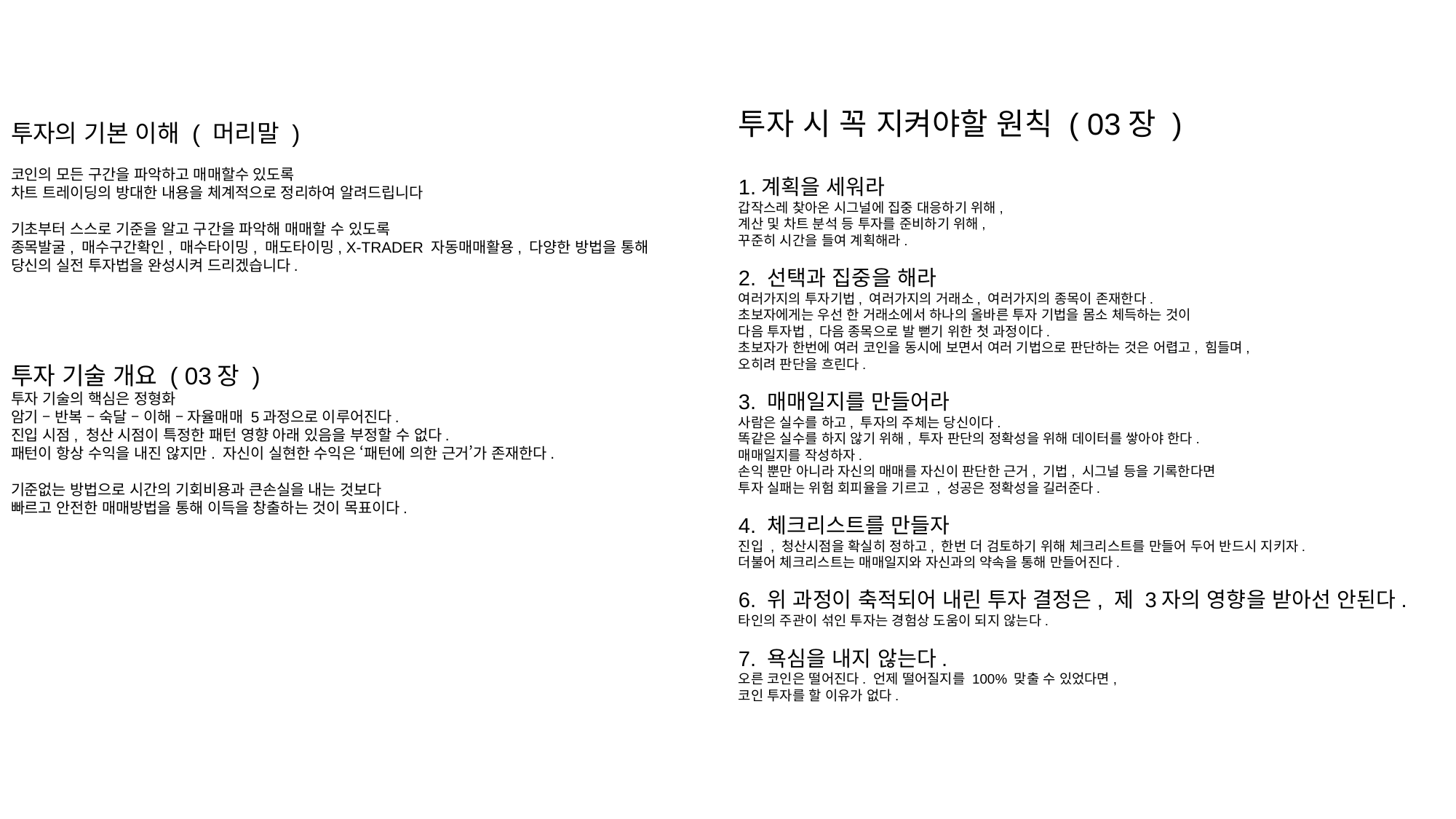

투자 시 꼭 지켜야할 원칙 ( 03장 )

1.계획을 세워라
갑작스레 찾아온 시그널에 집중 대응하기 위해,
계산 및 차트 분석 등 투자를 준비하기 위해,
꾸준히 시간을 들여 계획해라.

2. 선택과 집중을 해라
여러가지의 투자기법, 여러가지의 거래소, 여러가지의 종목이 존재한다.
초보자에게는 우선 한 거래소에서 하나의 올바른 투자 기법을 몸소 체득하는 것이
다음 투자법, 다음 종목으로 발 뻗기 위한 첫 과정이다.
초보자가 한번에 여러 코인을 동시에 보면서 여러 기법으로 판단하는 것은 어렵고, 힘들며,
오히려 판단을 흐린다.

3. 매매일지를 만들어라
사람은 실수를 하고, 투자의 주체는 당신이다.
똑같은 실수를 하지 않기 위해, 투자 판단의 정확성을 위해 데이터를 쌓아야 한다.
매매일지를 작성하자.
손익 뿐만 아니라 자신의 매매를 자신이 판단한 근거, 기법, 시그널 등을 기록한다면
투자 실패는 위험 회피율을 기르고 , 성공은 정확성을 길러준다.

4. 체크리스트를 만들자
진입 , 청산시점을 확실히 정하고, 한번 더 검토하기 위해 체크리스트를 만들어 두어 반드시 지키자.
더불어 체크리스트는 매매일지와 자신과의 약속을 통해 만들어진다.

6. 위 과정이 축적되어 내린 투자 결정은, 제 3자의 영향을 받아선 안된다.
타인의 주관이 섞인 투자는 경험상 도움이 되지 않는다.

7. 욕심을 내지 않는다.
오른 코인은 떨어진다. 언제 떨어질지를 100% 맞출 수 있었다면,
코인 투자를 할 이유가 없다.

투자의 기본 이해 ( 머리말 )

코인의 모든 구간을 파악하고 매매할수 있도록
차트 트레이딩의 방대한 내용을 체계적으로 정리하여 알려드립니다

기초부터 스스로 기준을 알고 구간을 파악해 매매할 수 있도록
종목발굴, 매수구간확인, 매수타이밍, 매도타이밍, X-TRADER 자동매매활용, 다양한 방법을 통해
당신의 실전 투자법을 완성시켜 드리겠습니다.
투자 기술 개요 ( 03장 )
투자 기술의 핵심은 정형화
암기 – 반복 – 숙달 – 이해 – 자율매매 5과정으로 이루어진다.
진입 시점, 청산 시점이 특정한 패턴 영향 아래 있음을 부정할 수 없다.
패턴이 항상 수익을 내진 않지만. 자신이 실현한 수익은 ‘패턴에 의한 근거’가 존재한다.

기준없는 방법으로 시간의 기회비용과 큰손실을 내는 것보다
빠르고 안전한 매매방법을 통해 이득을 창출하는 것이 목표이다.